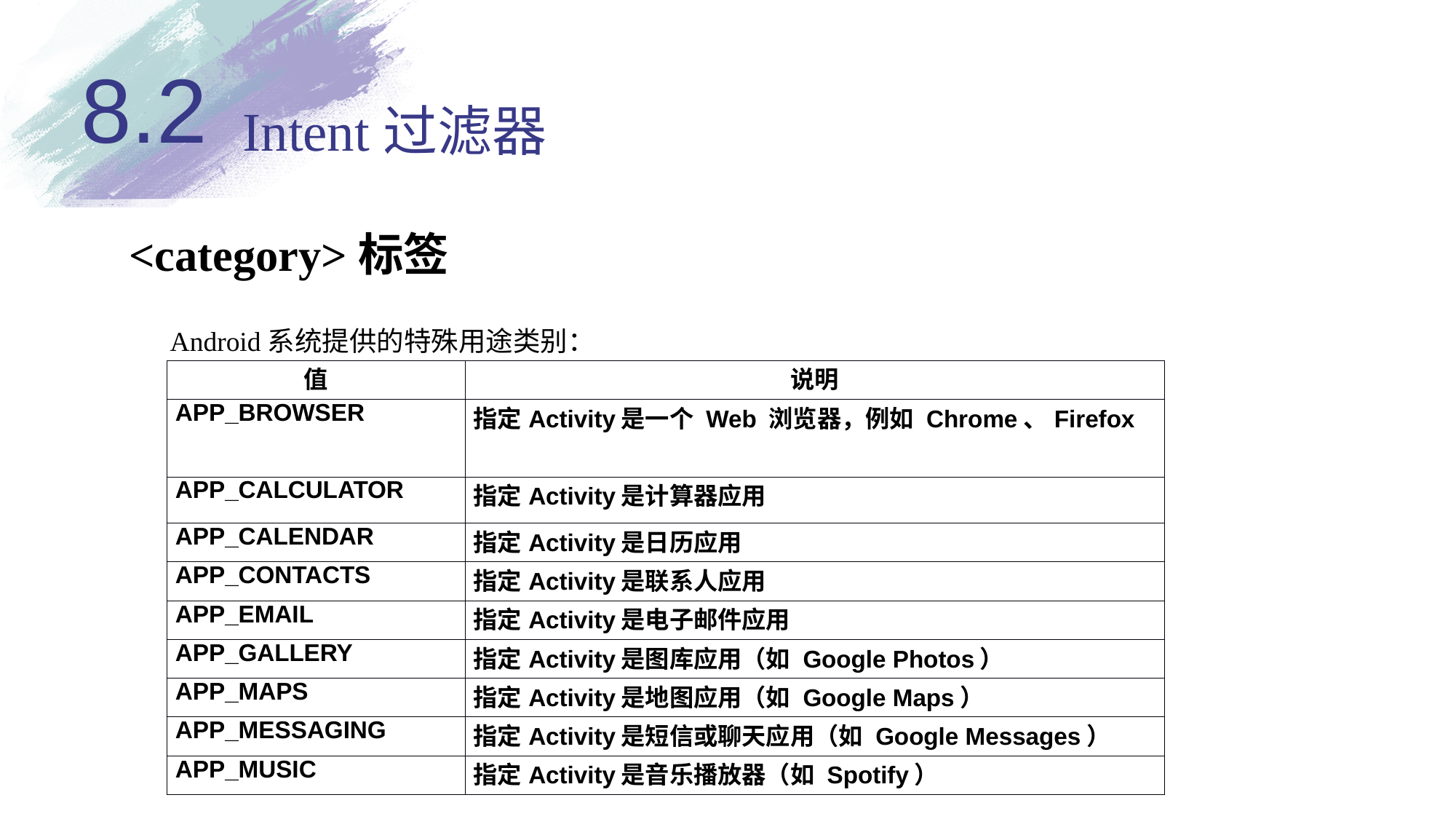

8.2
# Intent过滤器
<category>标签

Android系统提供的特殊用途类别：
| 值 | 说明 |
| --- | --- |
| APP\_BROWSER | 指定Activity是一个 Web 浏览器，例如 Chrome、Firefox |
| APP\_CALCULATOR | 指定Activity是计算器应用 |
| APP\_CALENDAR | 指定Activity是日历应用 |
| APP\_CONTACTS | 指定Activity是联系人应用 |
| APP\_EMAIL | 指定Activity是电子邮件应用 |
| APP\_GALLERY | 指定Activity是图库应用（如 Google Photos） |
| APP\_MAPS | 指定Activity是地图应用（如 Google Maps） |
| APP\_MESSAGING | 指定Activity是短信或聊天应用（如 Google Messages） |
| APP\_MUSIC | 指定Activity是音乐播放器（如 Spotify） |